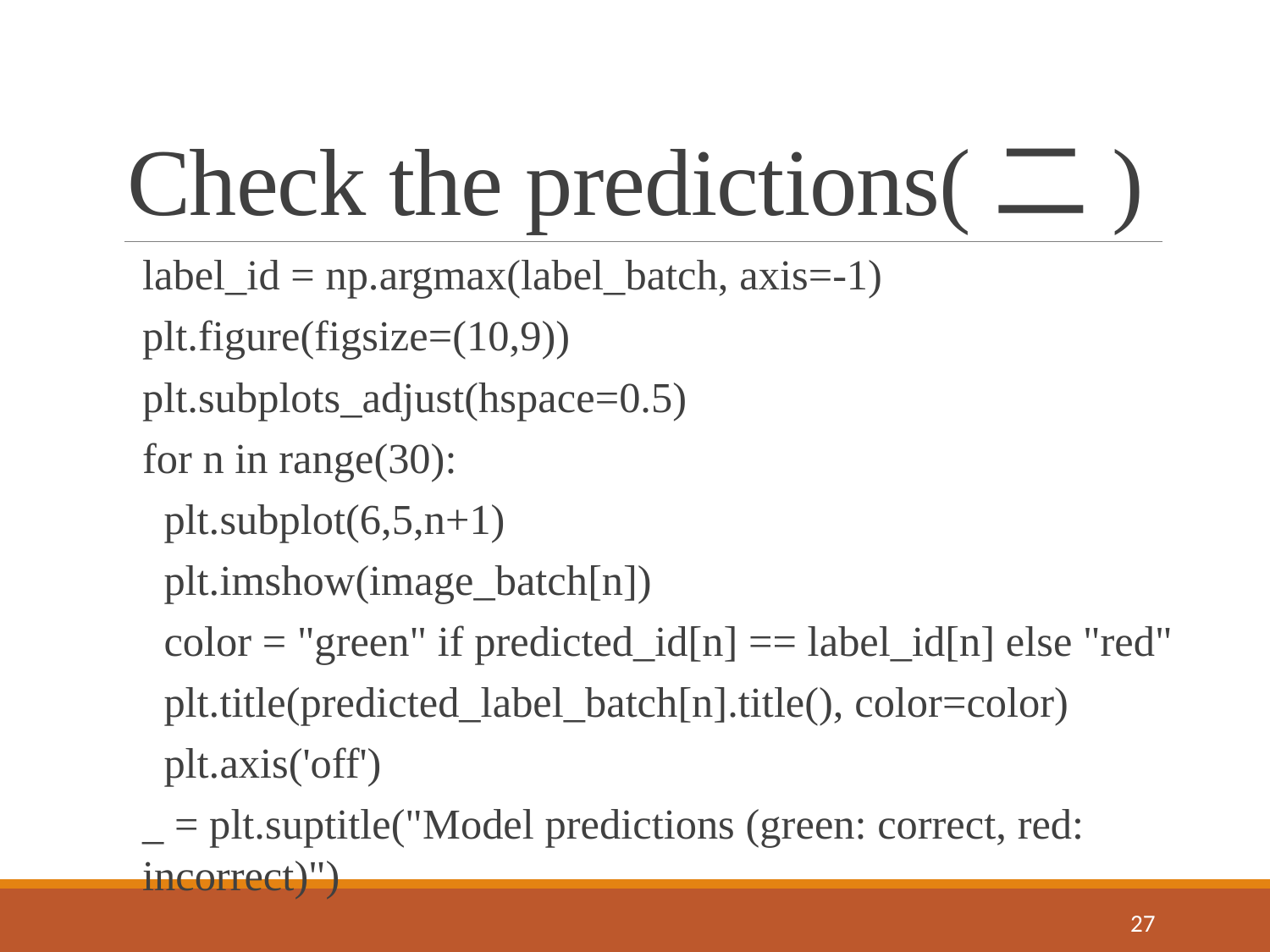

# Check the predictions(二)
label_id = np.argmax(label_batch, axis=-1)
plt.figure(figsize=(10,9))
plt.subplots_adjust(hspace=0.5)
for n in range(30):
  plt.subplot(6,5,n+1)
  plt.imshow(image_batch[n])
  color = "green" if predicted_id[n] == label_id[n] else "red"
  plt.title(predicted_label_batch[n].title(), color=color)
  plt.axis('off')
_ = plt.suptitle("Model predictions (green: correct, red: incorrect)")
27